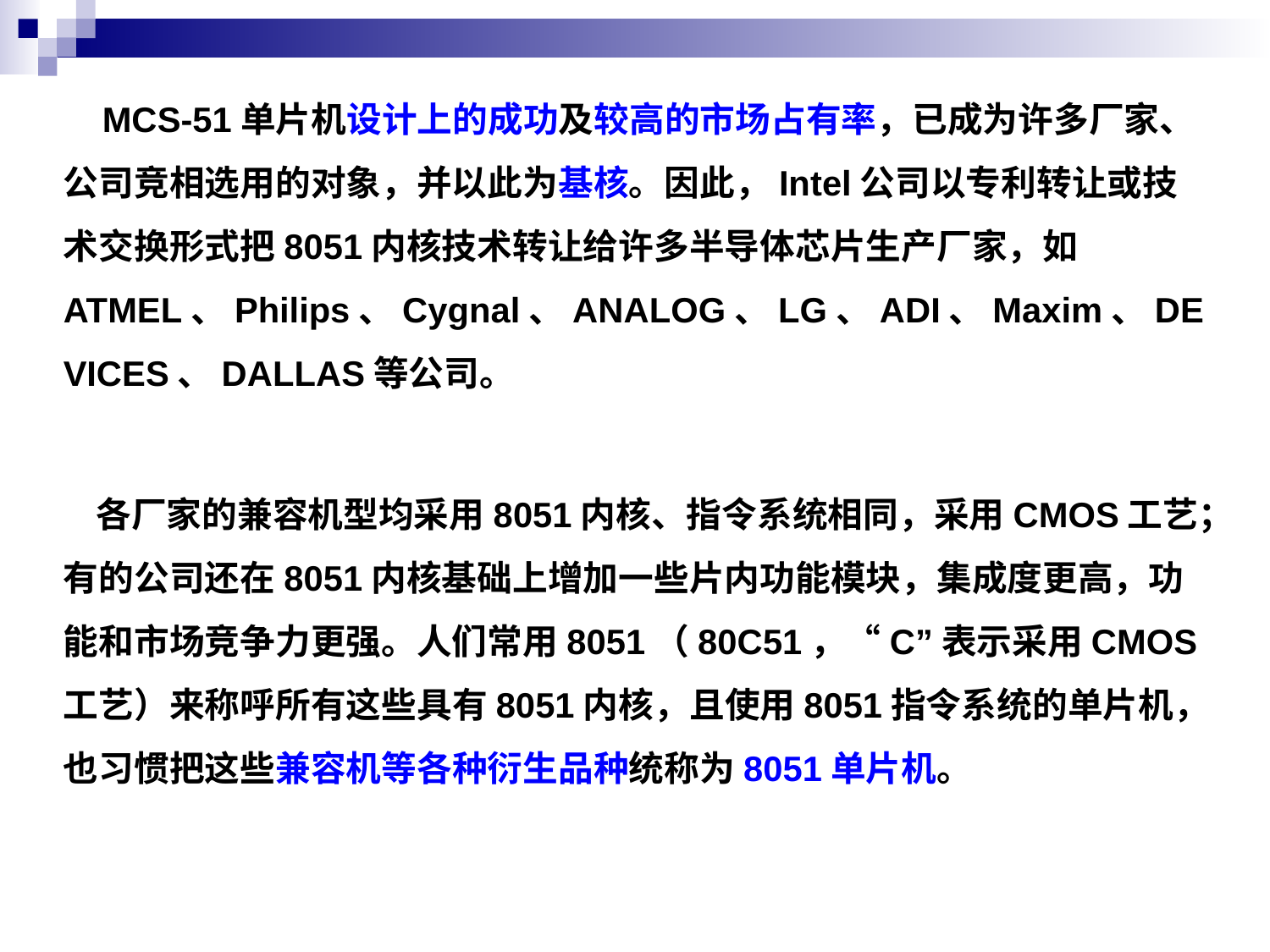

MCS-51单片机设计上的成功及较高的市场占有率，已成为许多厂家、公司竞相选用的对象，并以此为基核。因此，Intel公司以专利转让或技术交换形式把8051内核技术转让给许多半导体芯片生产厂家，如ATMEL、Philips、Cygnal、ANALOG、LG、ADI、Maxim、DEVICES、DALLAS等公司。

   各厂家的兼容机型均采用8051内核、指令系统相同，采用CMOS工艺；有的公司还在8051内核基础上增加一些片内功能模块，集成度更高，功能和市场竞争力更强。人们常用8051（80C51，“C”表示采用CMOS工艺）来称呼所有这些具有8051内核，且使用8051指令系统的单片机，也习惯把这些兼容机等各种衍生品种统称为8051单片机。
26